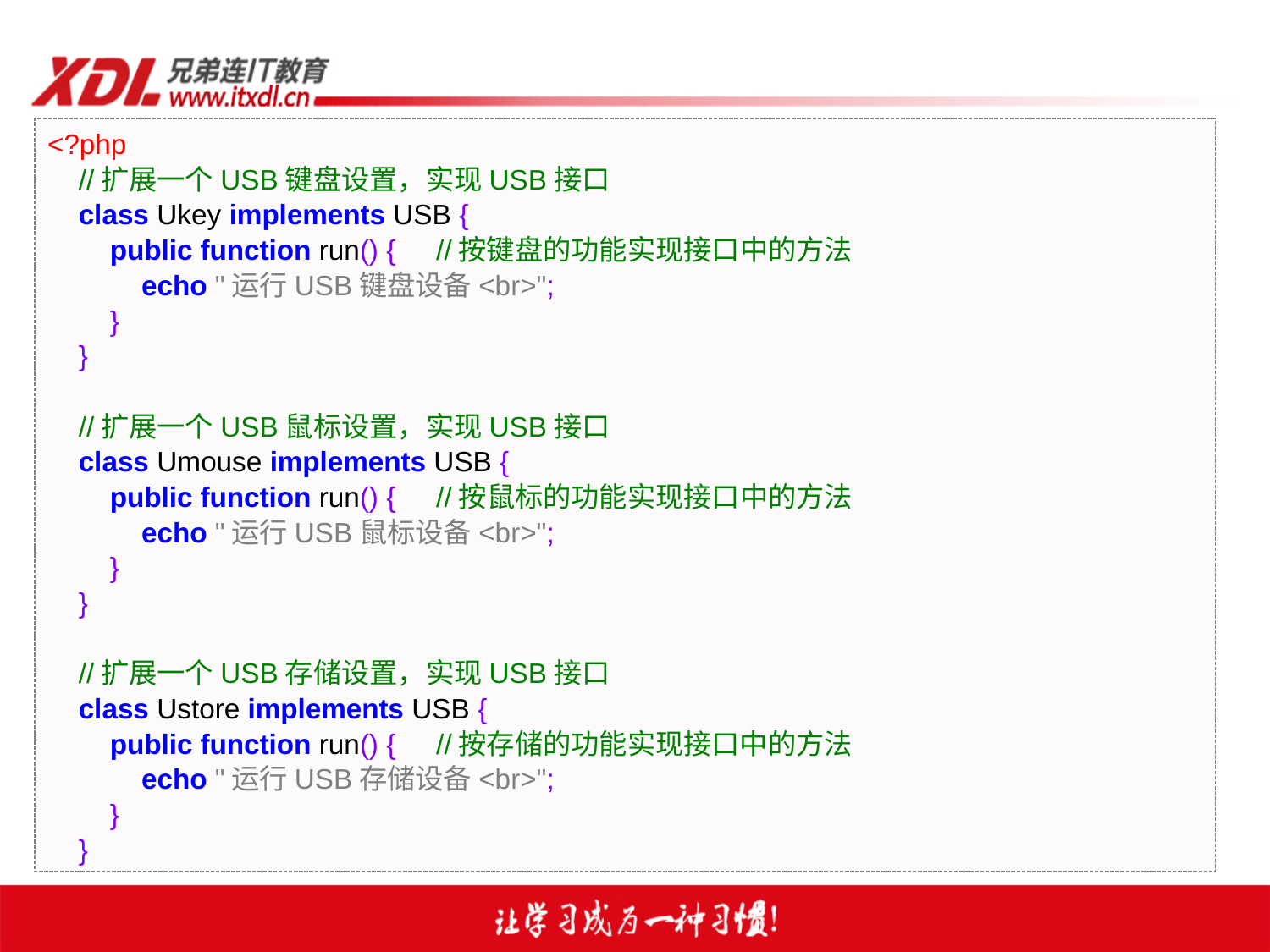

<?php
    //扩展一个USB键盘设置，实现USB接口
    class Ukey implements USB {
        public function run() {	 //按键盘的功能实现接口中的方法
            echo "运行USB键盘设备<br>";
        }
    }

    //扩展一个USB鼠标设置，实现USB接口
    class Umouse implements USB {
        public function run() {  	 //按鼠标的功能实现接口中的方法
            echo "运行USB鼠标设备<br>";
        }
    }

    //扩展一个USB存储设置，实现USB接口
    class Ustore implements USB {
        public function run() {	 //按存储的功能实现接口中的方法
            echo "运行USB存储设备<br>";
        }
    }